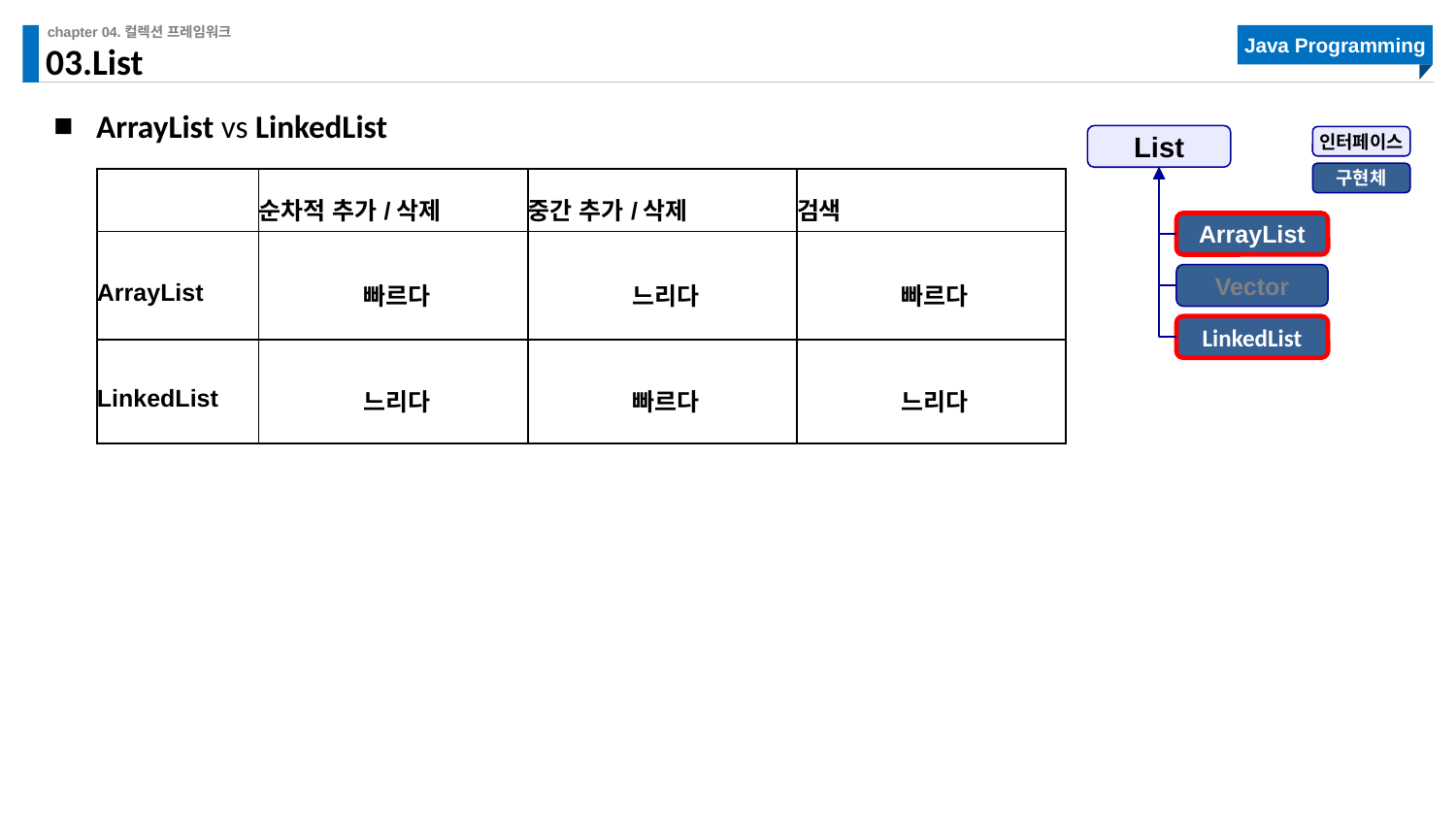

# 03.List
ArrayList vs LinkedList
List
ArrayList
Vector
LinkedList
인터페이스
구현체
|  | 순차적 추가/삭제 | 중간 추가/삭제 | 검색 |
| --- | --- | --- | --- |
| ArrayList | 빠르다 | 느리다 | 빠르다 |
| LinkedList | 느리다 | 빠르다 | 느리다 |